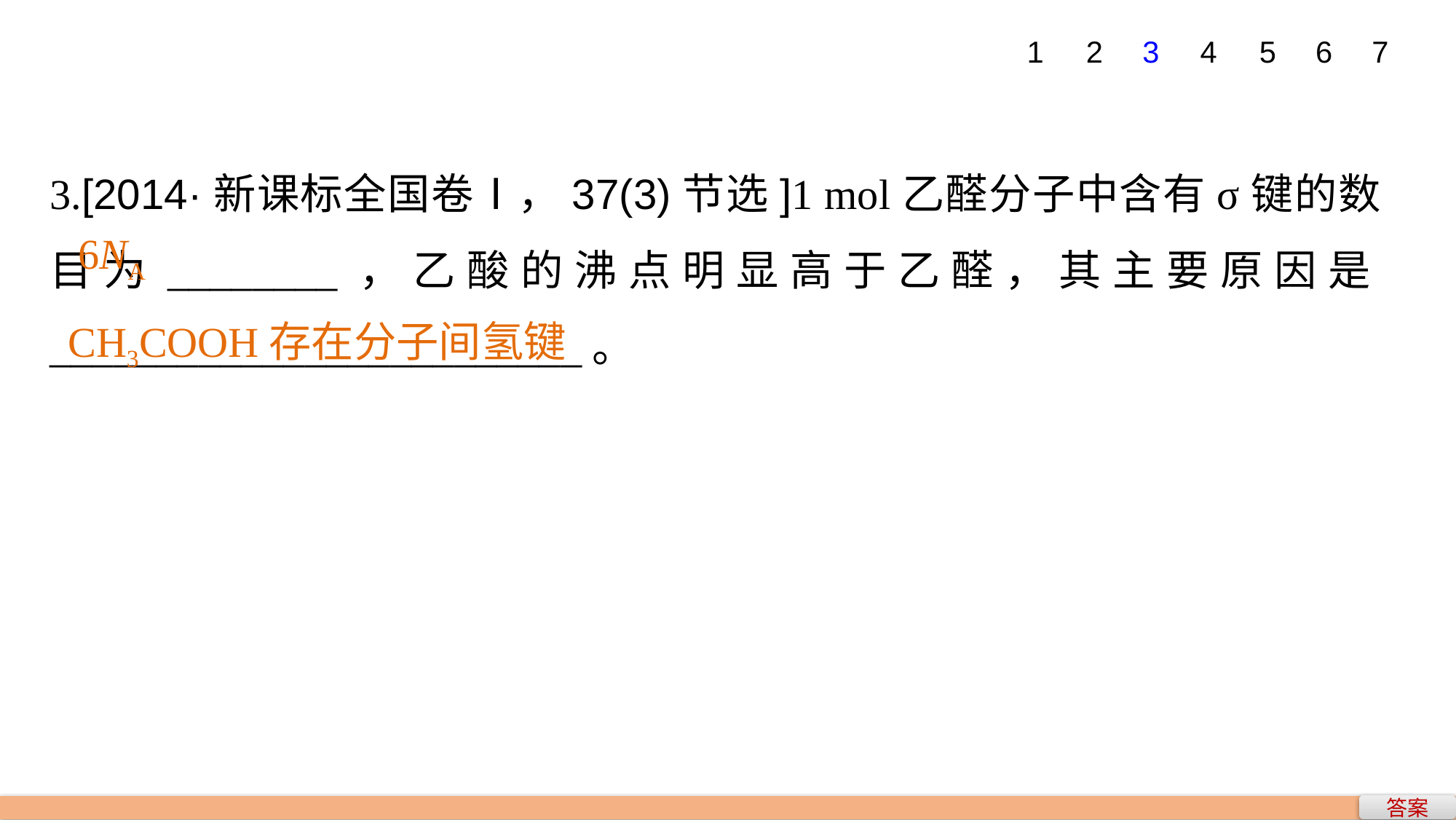

1
2
3
4
5
6
7
3.[2014·新课标全国卷Ⅰ，37(3)节选]1 mol乙醛分子中含有σ键的数目为________，乙酸的沸点明显高于乙醛，其主要原因是_________________________。
6NA
CH3COOH存在分子间氢键
答案